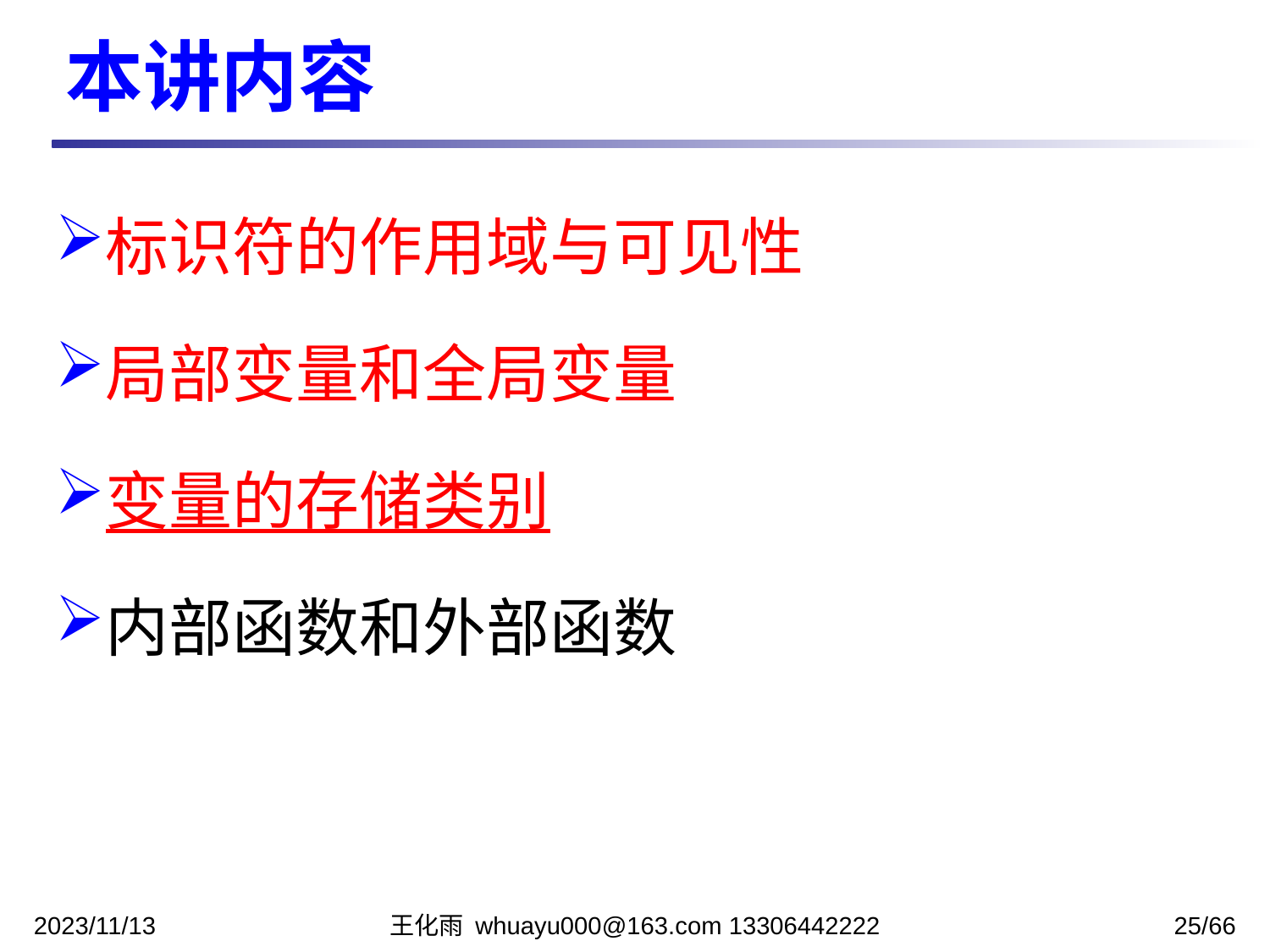

本讲内容
标识符的作用域与可见性
局部变量和全局变量
变量的存储类别
内部函数和外部函数
2023/11/13
王化雨 whuayu000@163.com 13306442222
25/66